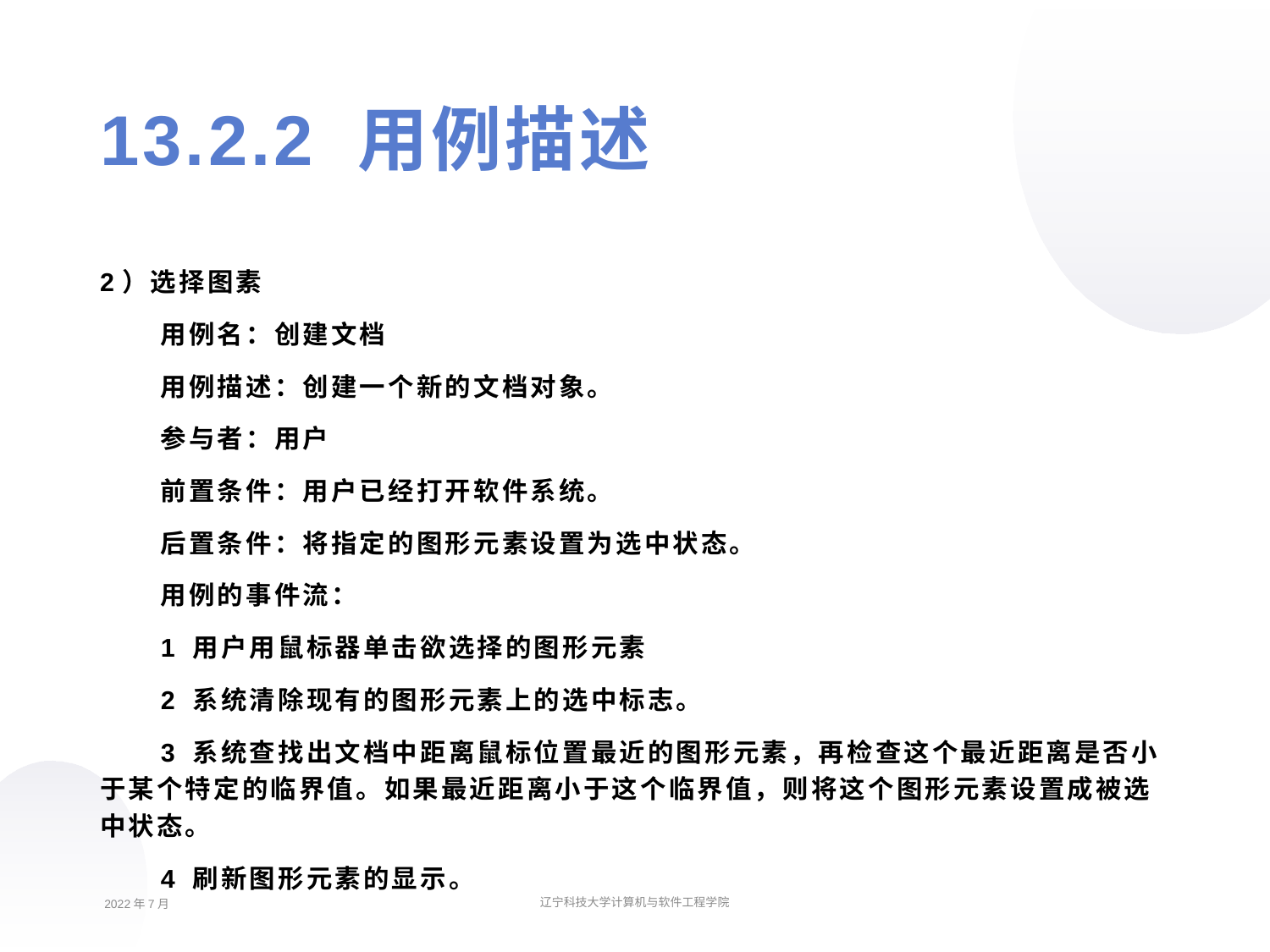

13.2.2 用例描述
2）选择图素
用例名：创建文档
用例描述：创建一个新的文档对象。
参与者：用户
前置条件：用户已经打开软件系统。
后置条件：将指定的图形元素设置为选中状态。
用例的事件流：
1 用户用鼠标器单击欲选择的图形元素
2 系统清除现有的图形元素上的选中标志。
3 系统查找出文档中距离鼠标位置最近的图形元素，再检查这个最近距离是否小于某个特定的临界值。如果最近距离小于这个临界值，则将这个图形元素设置成被选中状态。
4 刷新图形元素的显示。

2022年7月
辽宁科技大学计算机与软件工程学院
16